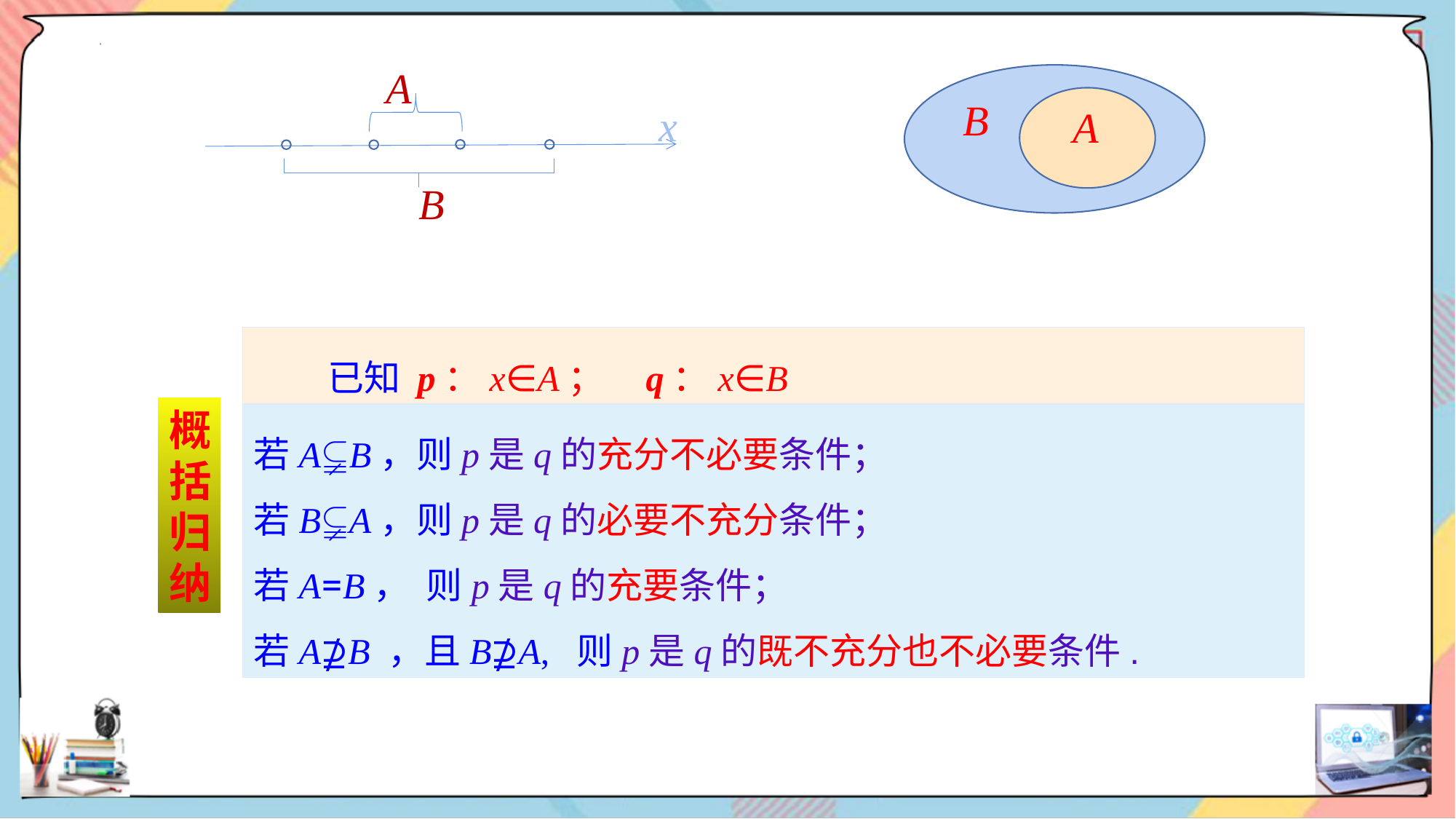

A

B
x

B

A
        已知 p：x∈A；    q：x∈B
概括归
纳
若A⫋B，则p是q的充分不必要条件；
若B⫋A，则p是q的必要不充分条件；
若A=B，  则p是q的充要条件；
若A⊉B ，且B⊉A,  则p是q的既不充分也不必要条件.